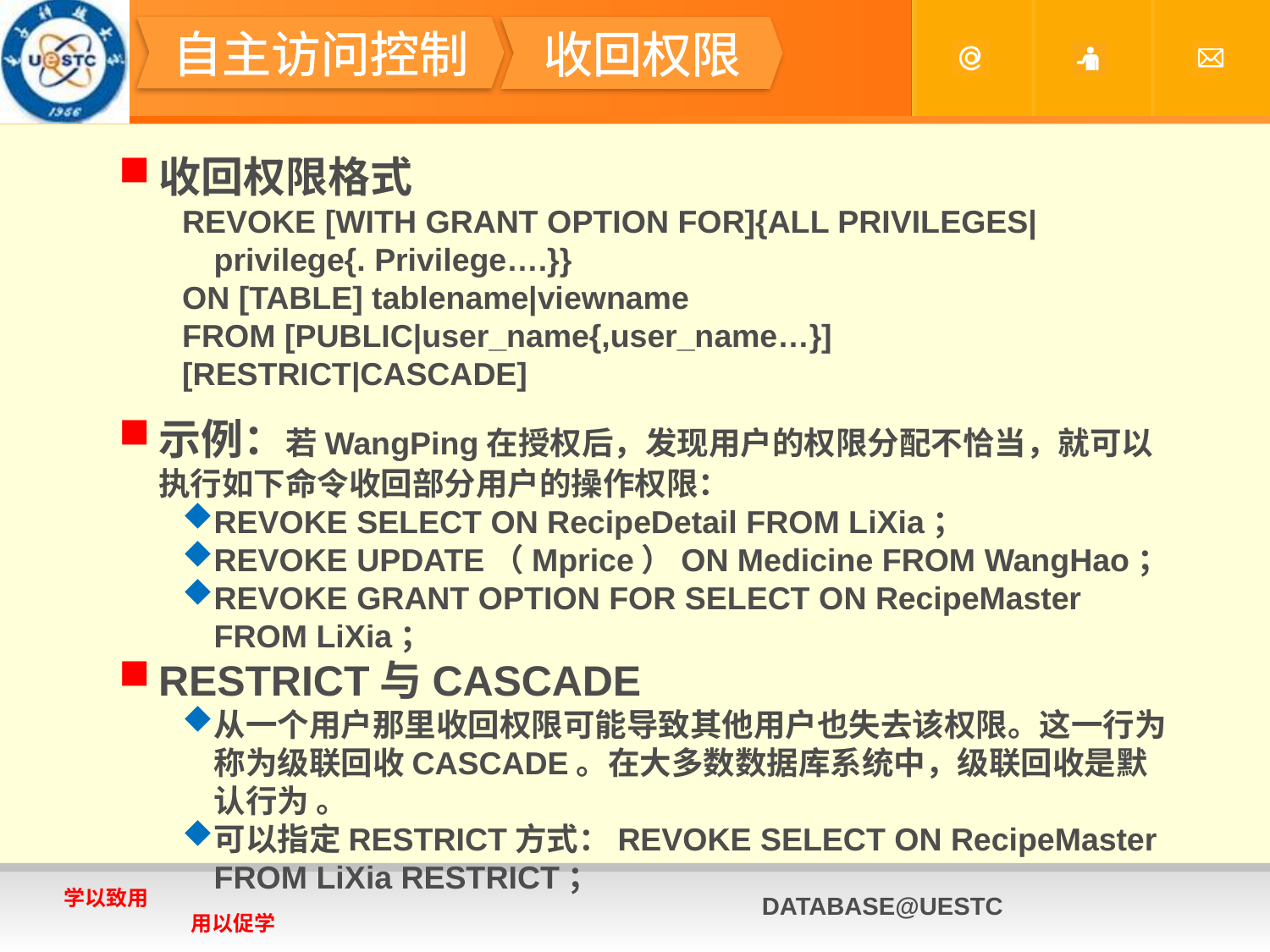

#
自主访问控制
收回权限
收回权限格式
REVOKE [WITH GRANT OPTION FOR]{ALL PRIVILEGES|privilege{. Privilege….}}
ON [TABLE] tablename|viewname
FROM [PUBLIC|user_name{,user_name…}]
[RESTRICT|CASCADE]
示例：若WangPing在授权后，发现用户的权限分配不恰当，就可以执行如下命令收回部分用户的操作权限：
REVOKE SELECT ON RecipeDetail FROM LiXia；
REVOKE UPDATE（Mprice）ON Medicine FROM WangHao；
REVOKE GRANT OPTION FOR SELECT ON RecipeMaster FROM LiXia；
RESTRICT与CASCADE
从一个用户那里收回权限可能导致其他用户也失去该权限。这一行为称为级联回收CASCADE。在大多数数据库系统中，级联回收是默认行为 。
可以指定RESTRICT方式：REVOKE SELECT ON RecipeMaster FROM LiXia RESTRICT；